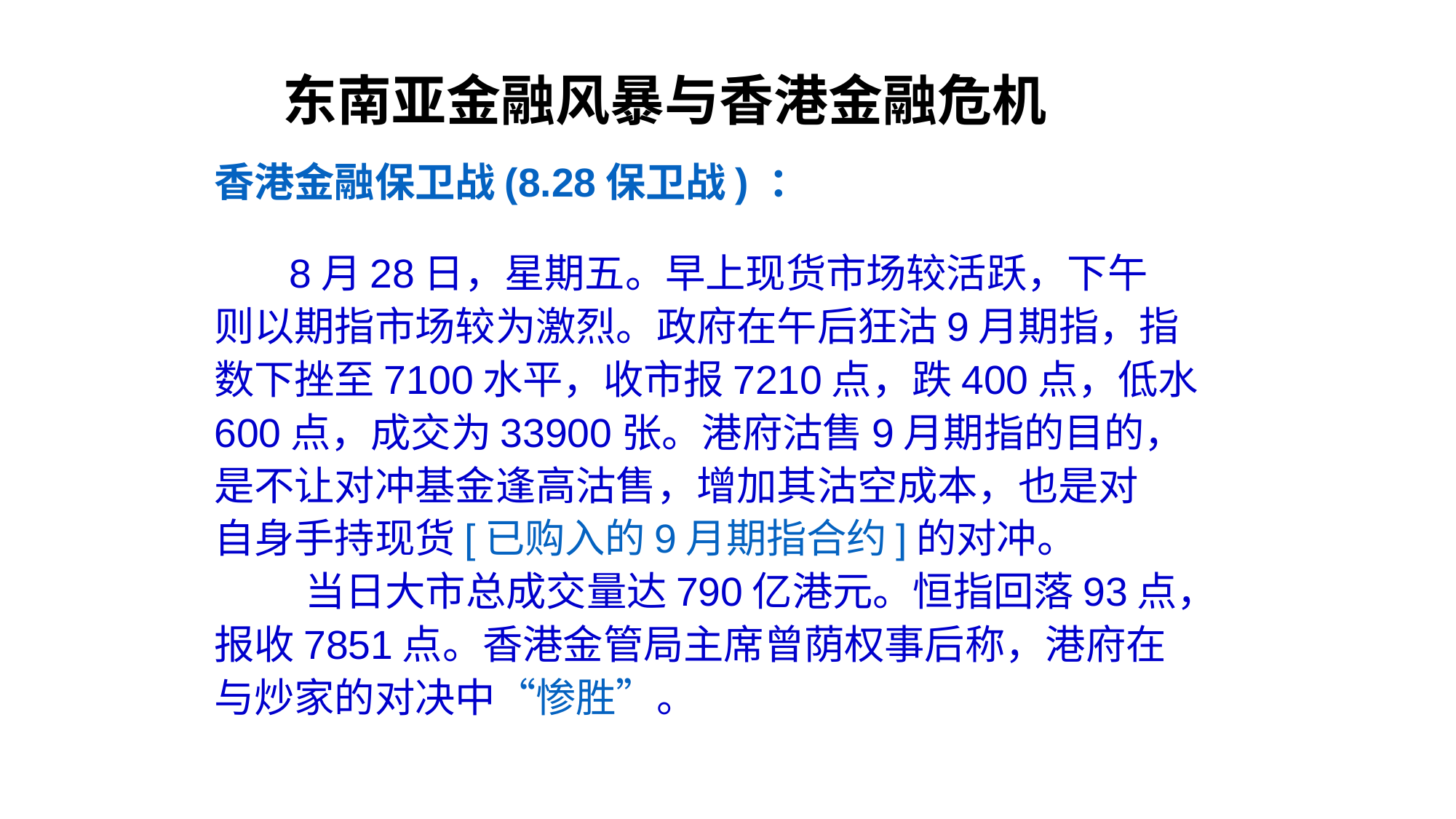

东南亚金融风暴与香港金融危机
香港金融保卫战(8.28保卫战) ：
　8月28日，星期五。早上现货市场较活跃，下午
则以期指市场较为激烈。政府在午后狂沽9月期指，指
数下挫至7100水平，收市报7210点，跌400点，低水
600点，成交为33900张。港府沽售9月期指的目的，
是不让对冲基金逢高沽售，增加其沽空成本，也是对
自身手持现货[已购入的9月期指合约]的对冲。
         当日大市总成交量达790亿港元。恒指回落93点，
报收7851点。香港金管局主席曾荫权事后称，港府在
与炒家的对决中“惨胜”。